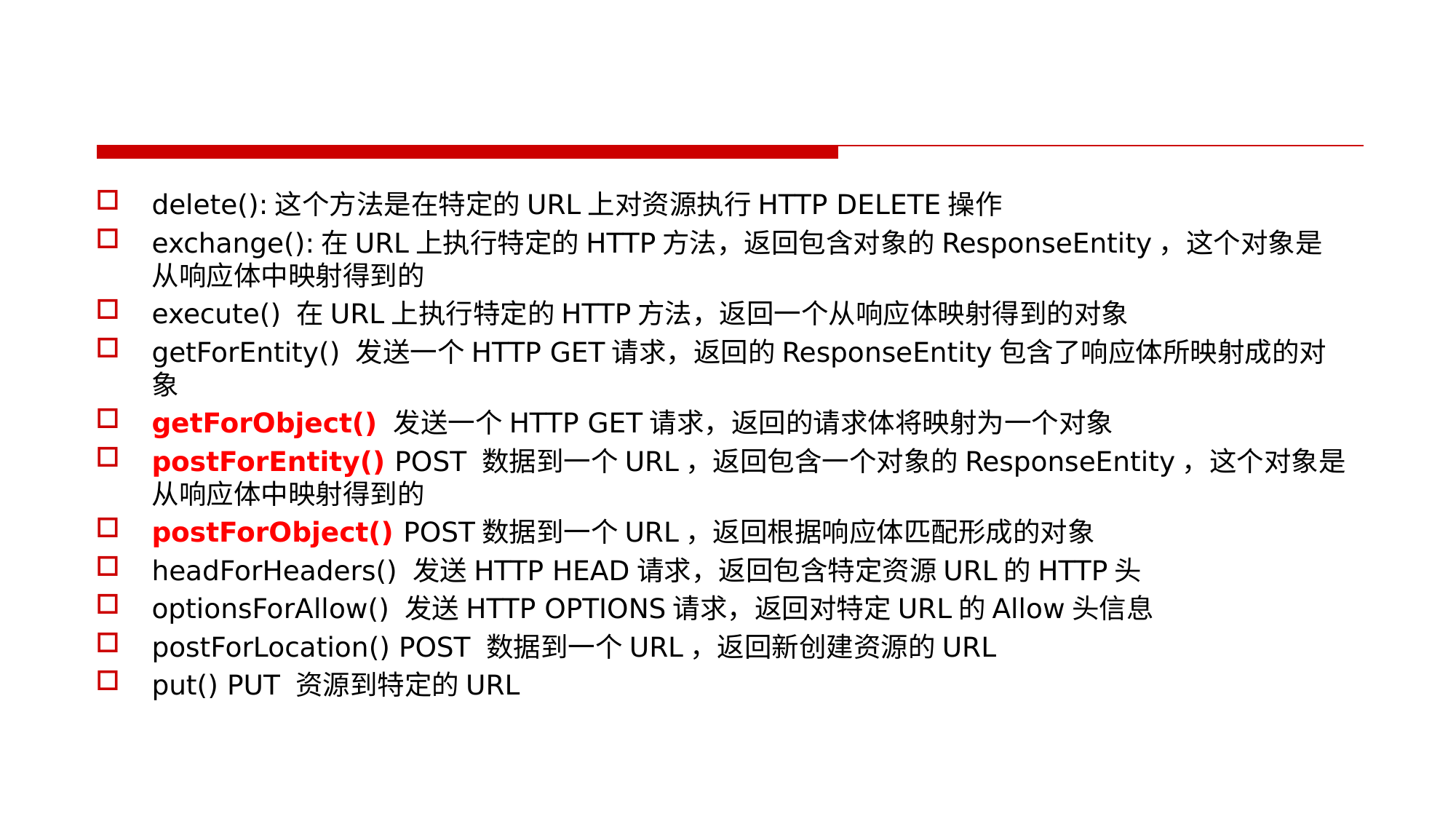

#
delete():这个方法是在特定的URL上对资源执行HTTP DELETE操作
exchange():在URL上执行特定的HTTP方法，返回包含对象的ResponseEntity，这个对象是从响应体中映射得到的
execute() 在URL上执行特定的HTTP方法，返回一个从响应体映射得到的对象
getForEntity() 发送一个HTTP GET请求，返回的ResponseEntity包含了响应体所映射成的对象
getForObject() 发送一个HTTP GET请求，返回的请求体将映射为一个对象
postForEntity() POST 数据到一个URL，返回包含一个对象的ResponseEntity，这个对象是从响应体中映射得到的
postForObject() POST数据到一个URL，返回根据响应体匹配形成的对象
headForHeaders() 发送HTTP HEAD请求，返回包含特定资源URL的HTTP头
optionsForAllow() 发送HTTP OPTIONS请求，返回对特定URL的Allow头信息
postForLocation() POST 数据到一个URL，返回新创建资源的URL
put() PUT 资源到特定的URL